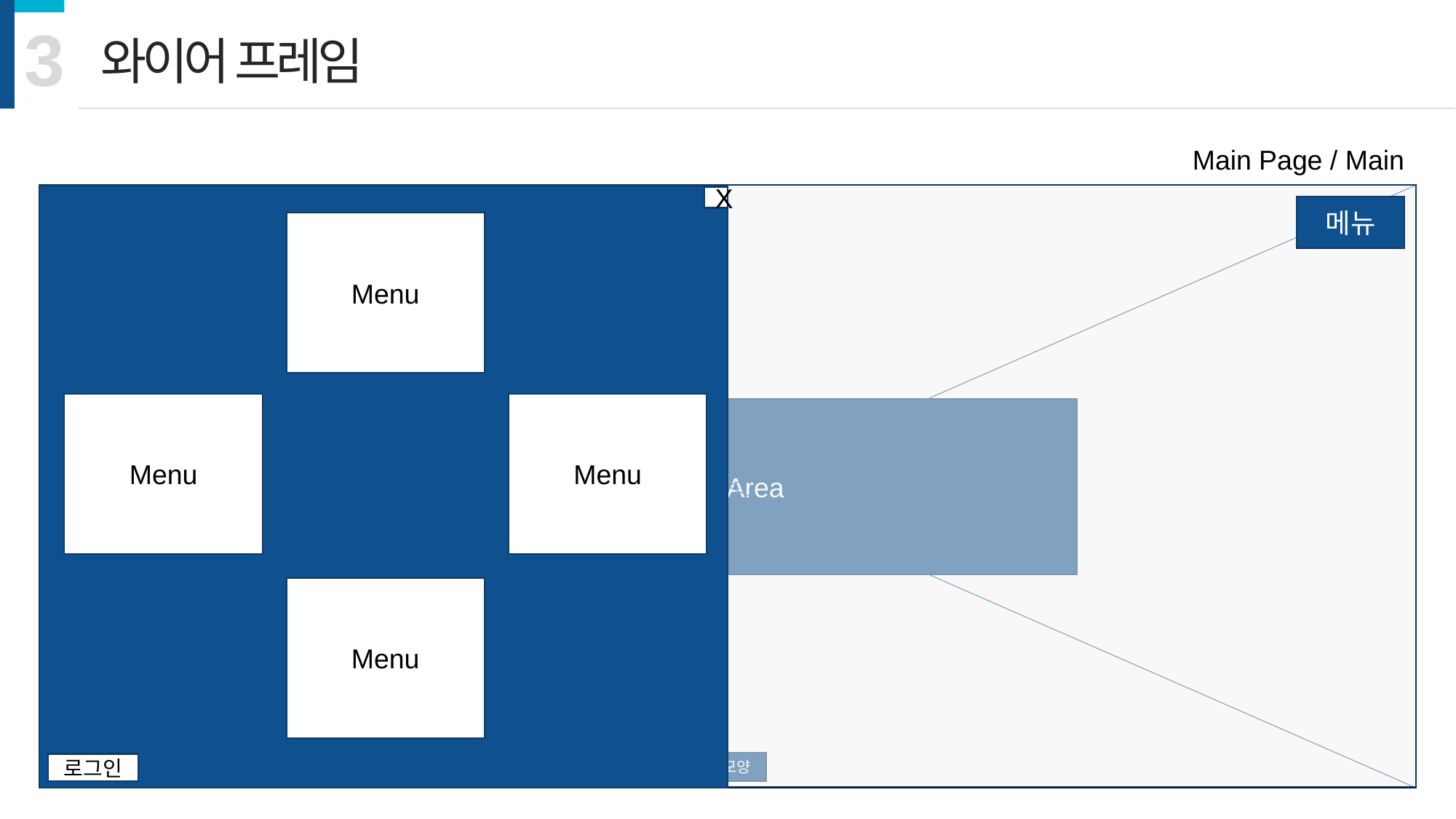

3
와이어 프레임
Main Page / Main

X
메뉴
Menu
Menu
Menu
Text Area
Menu
휠 모양
로그인